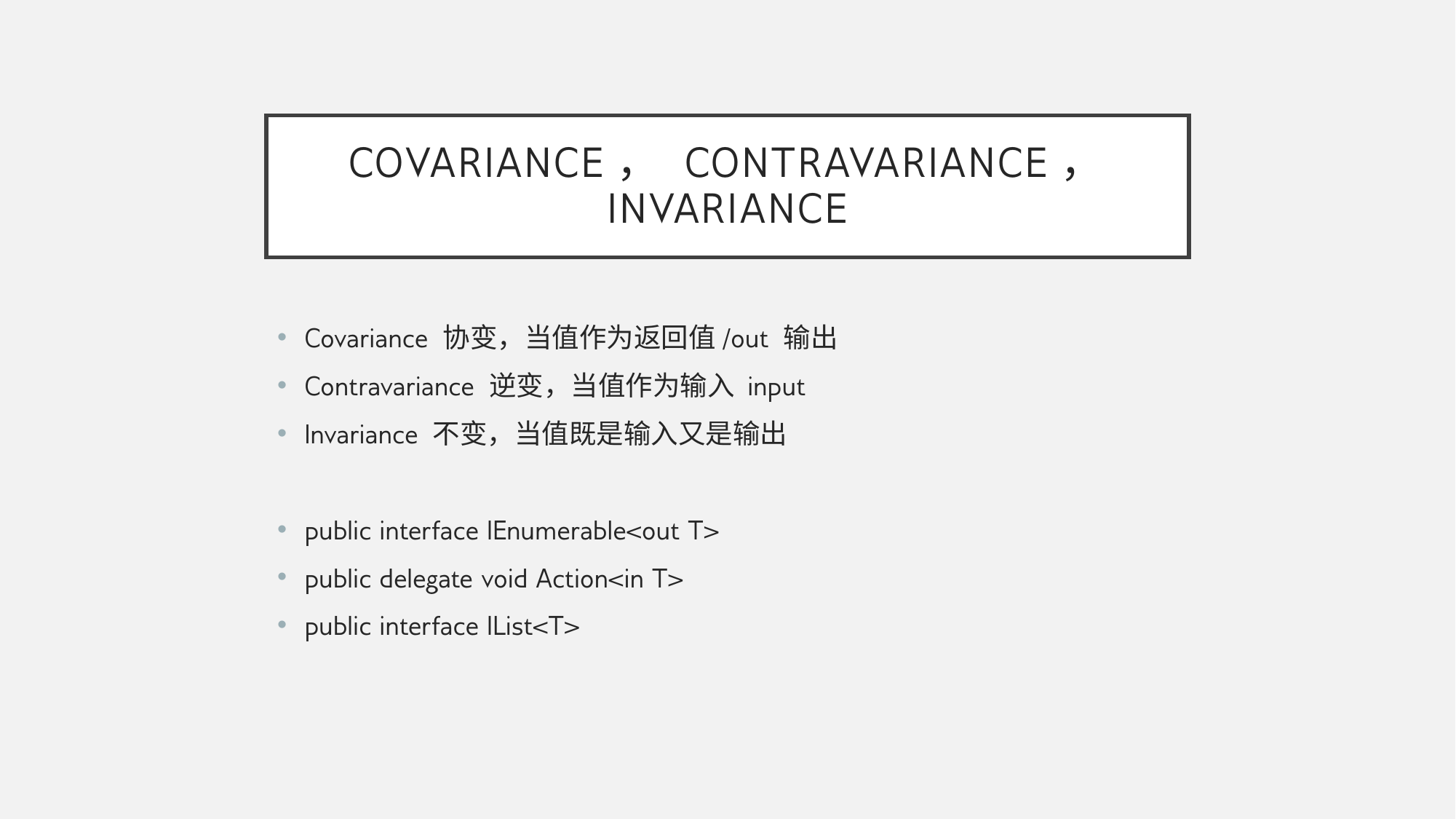

# Covariance， Contravariance， Invariance
Covariance 协变，当值作为返回值/out 输出
Contravariance 逆变，当值作为输入 input
Invariance 不变，当值既是输入又是输出

public interface IEnumerable<out T>
public delegate void Action<in T>
public interface IList<T>